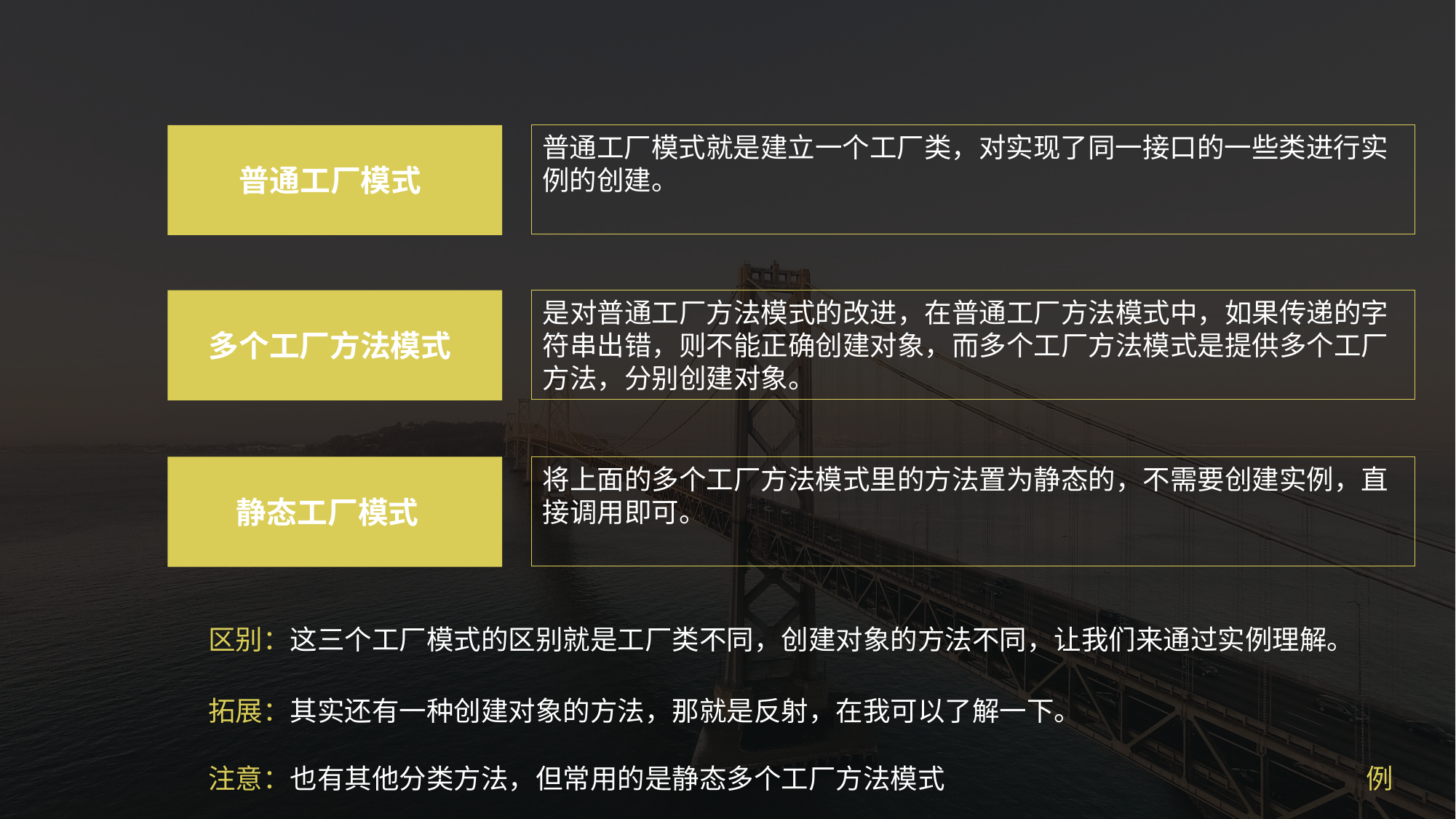

普通工厂模式就是建立一个工厂类，对实现了同一接口的一些类进行实例的创建。

  普通工厂模式

是对普通工厂方法模式的改进，在普通工厂方法模式中，如果传递的字符串出错，则不能正确创建对象，而多个工厂方法模式是提供多个工厂方法，分别创建对象。
多个工厂方法模式

将上面的多个工厂方法模式里的方法置为静态的，不需要创建实例，直接调用即可。

   静态工厂模式
区别：这三个工厂模式的区别就是工厂类不同，创建对象的方法不同，让我们来通过实例理解。
拓展：其实还有一种创建对象的方法，那就是反射，在我可以了解一下。
注意：也有其他分类方法，但常用的是静态多个工厂方法模式
例